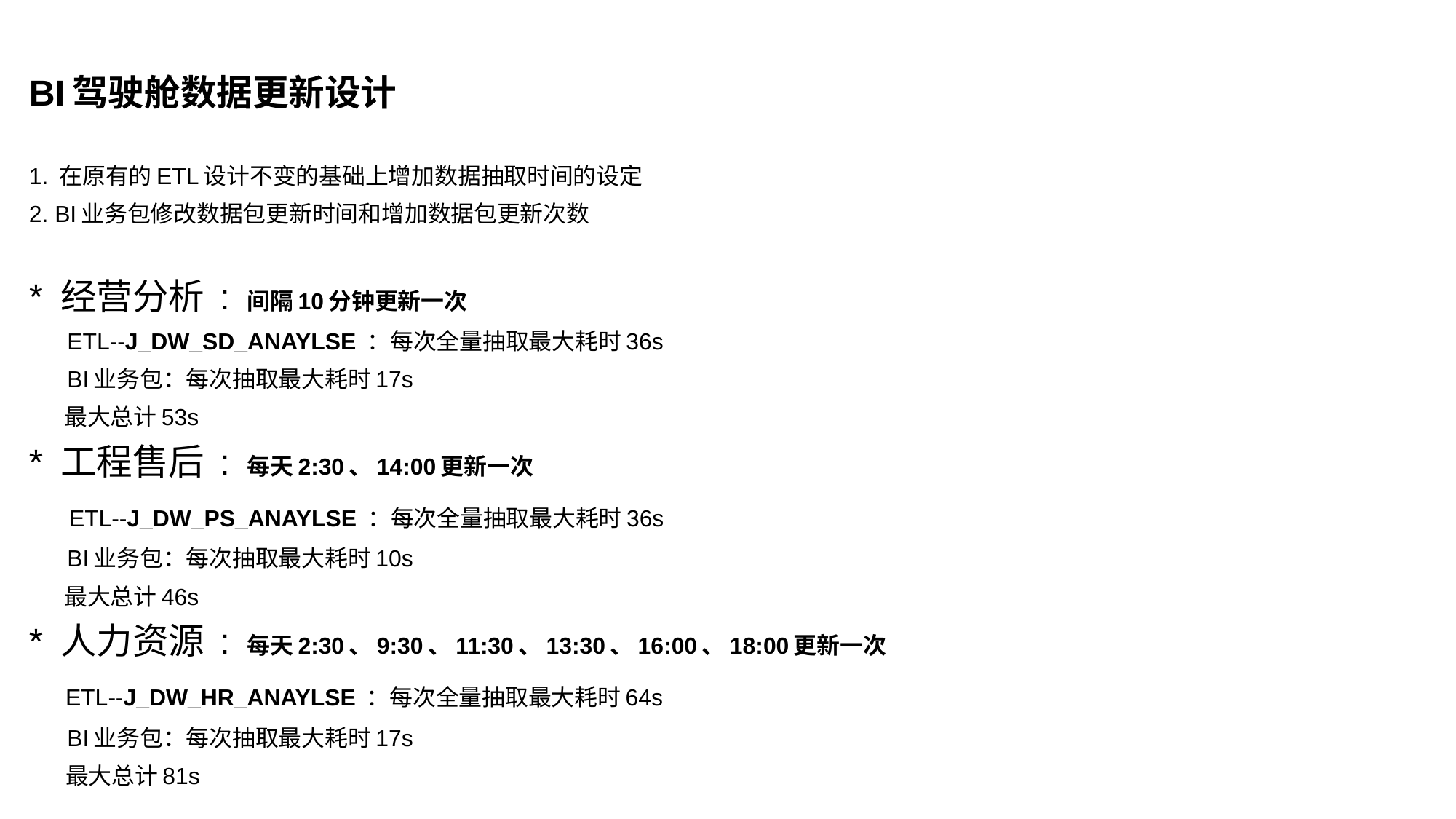

BI驾驶舱数据更新设计

1. 在原有的ETL设计不变的基础上增加数据抽取时间的设定
2. BI业务包修改数据包更新时间和增加数据包更新次数

* 经营分析 : 间隔10分钟更新一次
      ETL--J_DW_SD_ANAYLSE ：每次全量抽取最大耗时36s
      BI业务包：每次抽取最大耗时17s
      最大总计53s
* 工程售后 : 每天2:30、14:00更新一次
    ETL--J_DW_PS_ANAYLSE ：每次全量抽取最大耗时36s
      BI业务包：每次抽取最大耗时10s
      最大总计46s
* 人力资源 : 每天2:30、9:30、11:30、13:30、16:00、18:00更新一次
    ETL--J_DW_HR_ANAYLSE ：每次全量抽取最大耗时64s
      BI业务包：每次抽取最大耗时17s
      最大总计81s